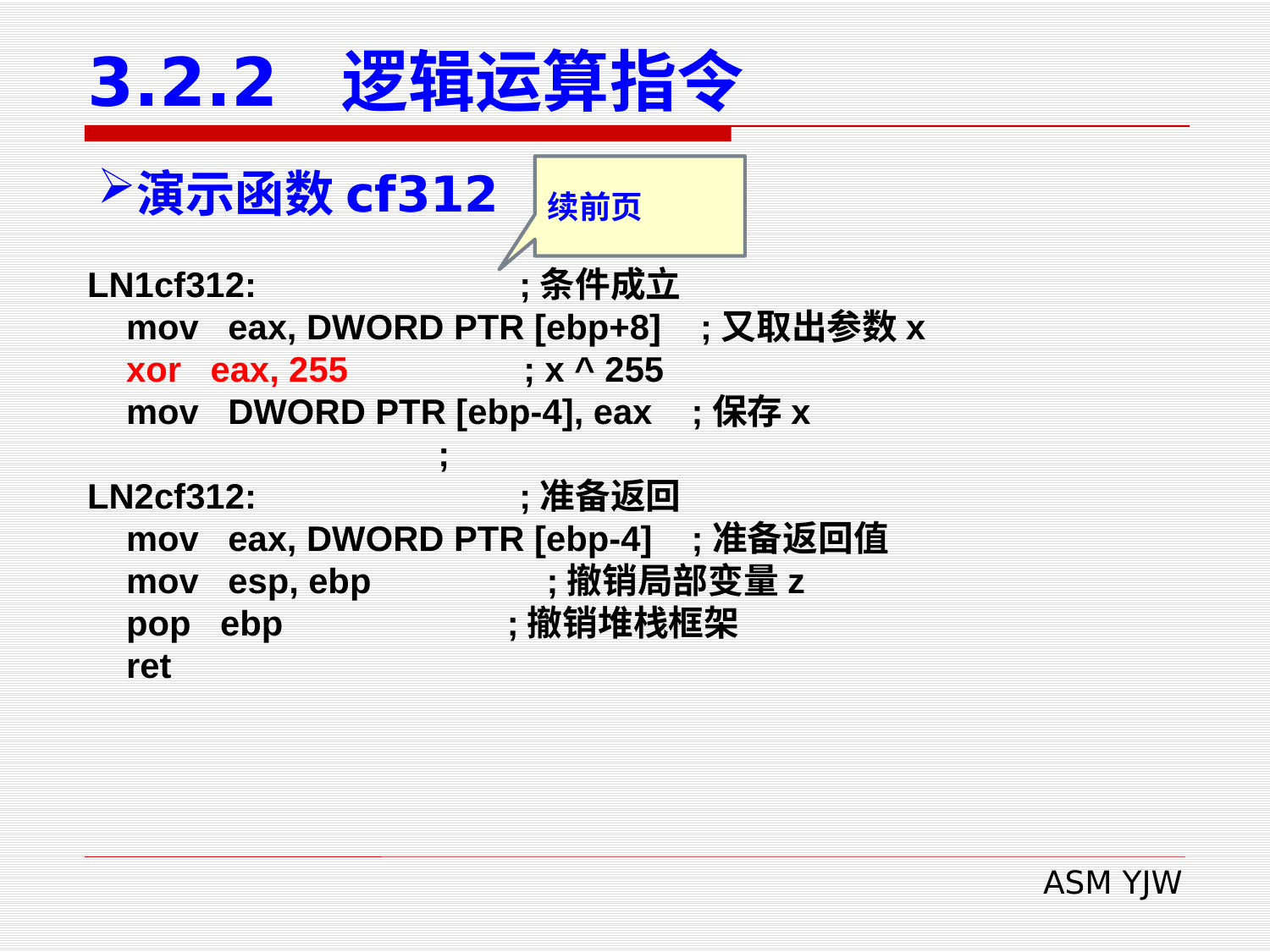

# 3.2.2  逻辑运算指令
演示函数cf312
续前页
LN1cf312:                           ;条件成立
    mov   eax, DWORD PTR [ebp+8]    ;又取出参数x
    xor   eax, 255                  ; x ^ 255
    mov   DWORD PTR [ebp-4], eax    ;保存x
                                    ;
LN2cf312:                           ;准备返回
    mov   eax, DWORD PTR [ebp-4]    ;准备返回值
    mov   esp, ebp                  ;撤销局部变量z
    pop   ebp                       ;撤销堆栈框架
    ret